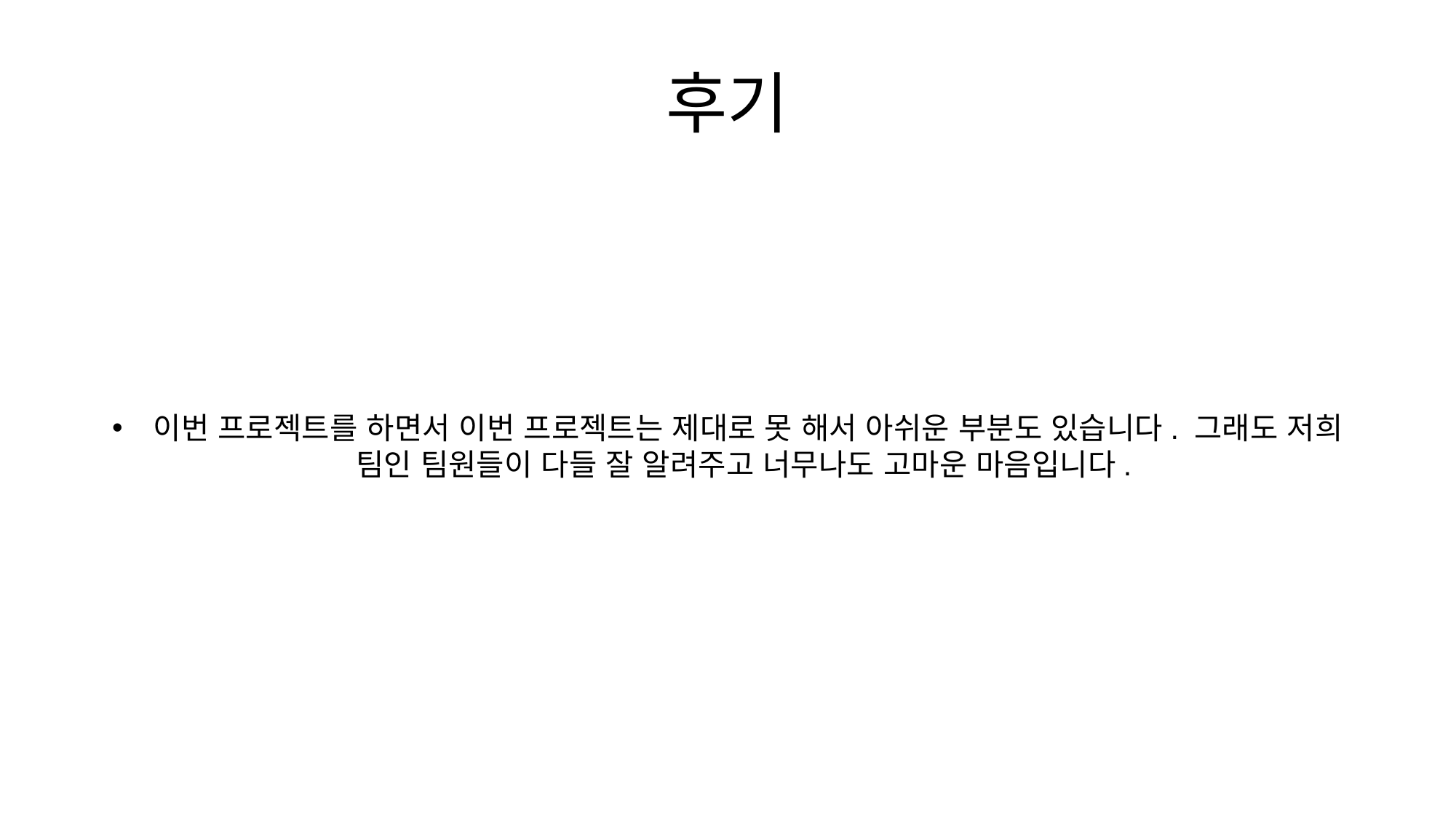

# 후기

이번 프로젝트를 하면서 이번 프로젝트는 제대로 못 해서 아쉬운 부분도 있습니다. 그래도 저희 팀인 팀원들이 다들 잘 알려주고 너무나도 고마운 마음입니다.